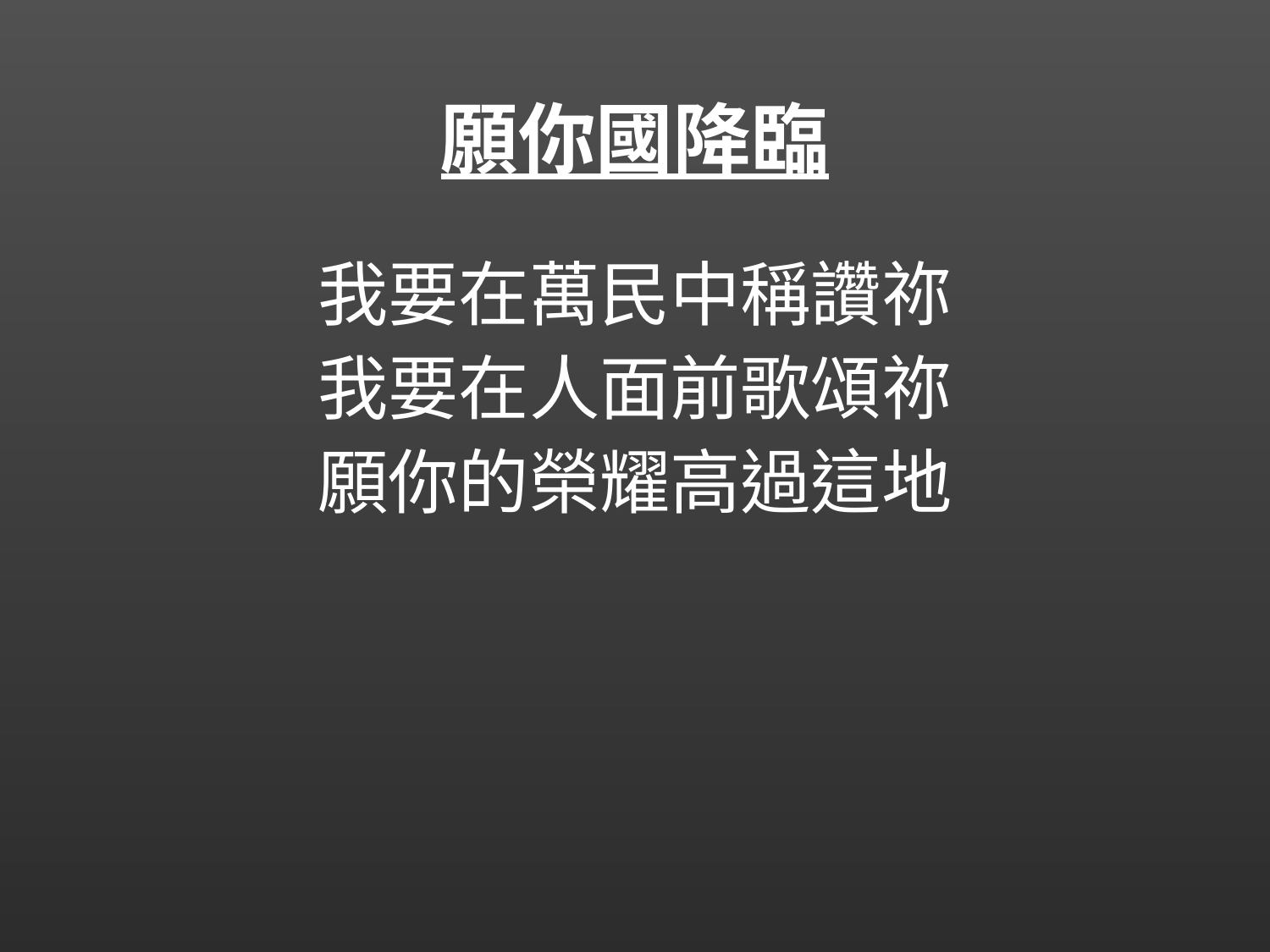

# 願你國降臨
我要在萬民中稱讚祢
我要在人面前歌頌祢
願你的榮耀高過這地